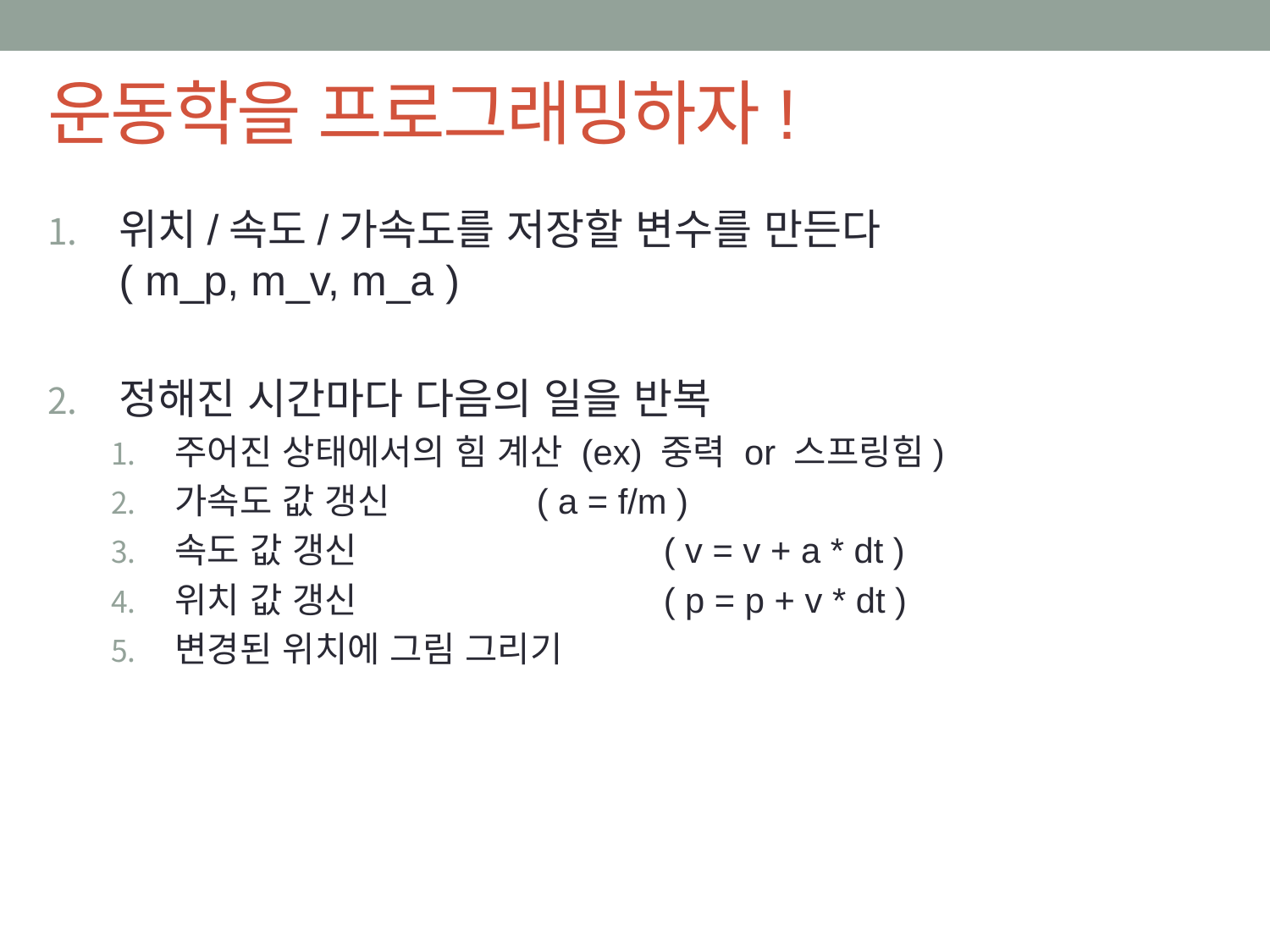

# 운동학을 프로그래밍하자!
위치/속도/가속도를 저장할 변수를 만든다
( m_p, m_v, m_a )

정해진 시간마다 다음의 일을 반복
주어진 상태에서의 힘 계산 (ex) 중력 or 스프링힘)
가속도 값 갱신	          ( a = f/m )
속도 값 갱신		          ( v = v + a * dt )
위치 값 갱신		          ( p = p + v * dt )
변경된 위치에 그림 그리기